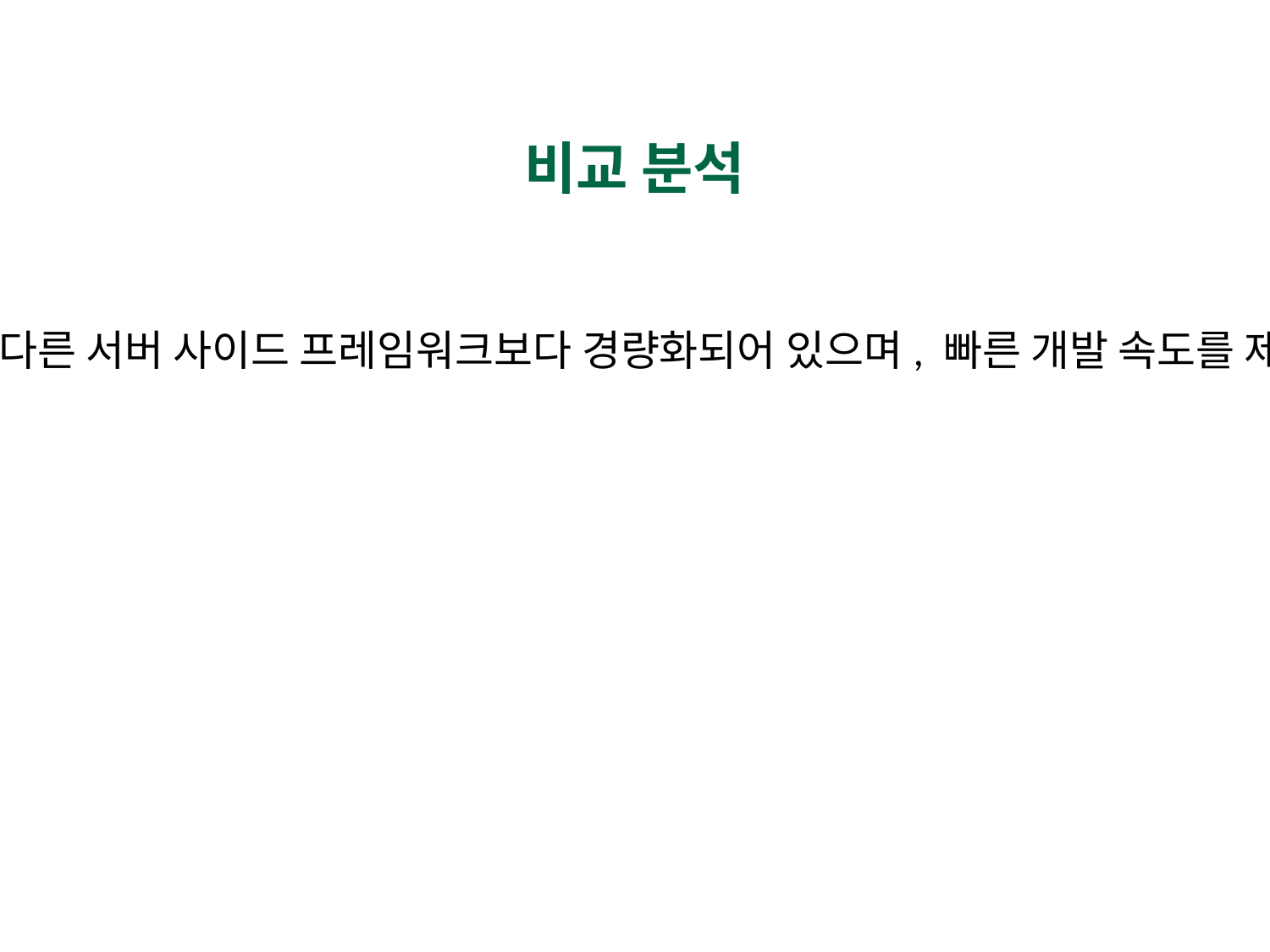

#
비교 분석
Node.js는 다른 서버 사이드 프레임워크보다 경량화되어 있으며, 빠른 개발 속도를 제공합니다.